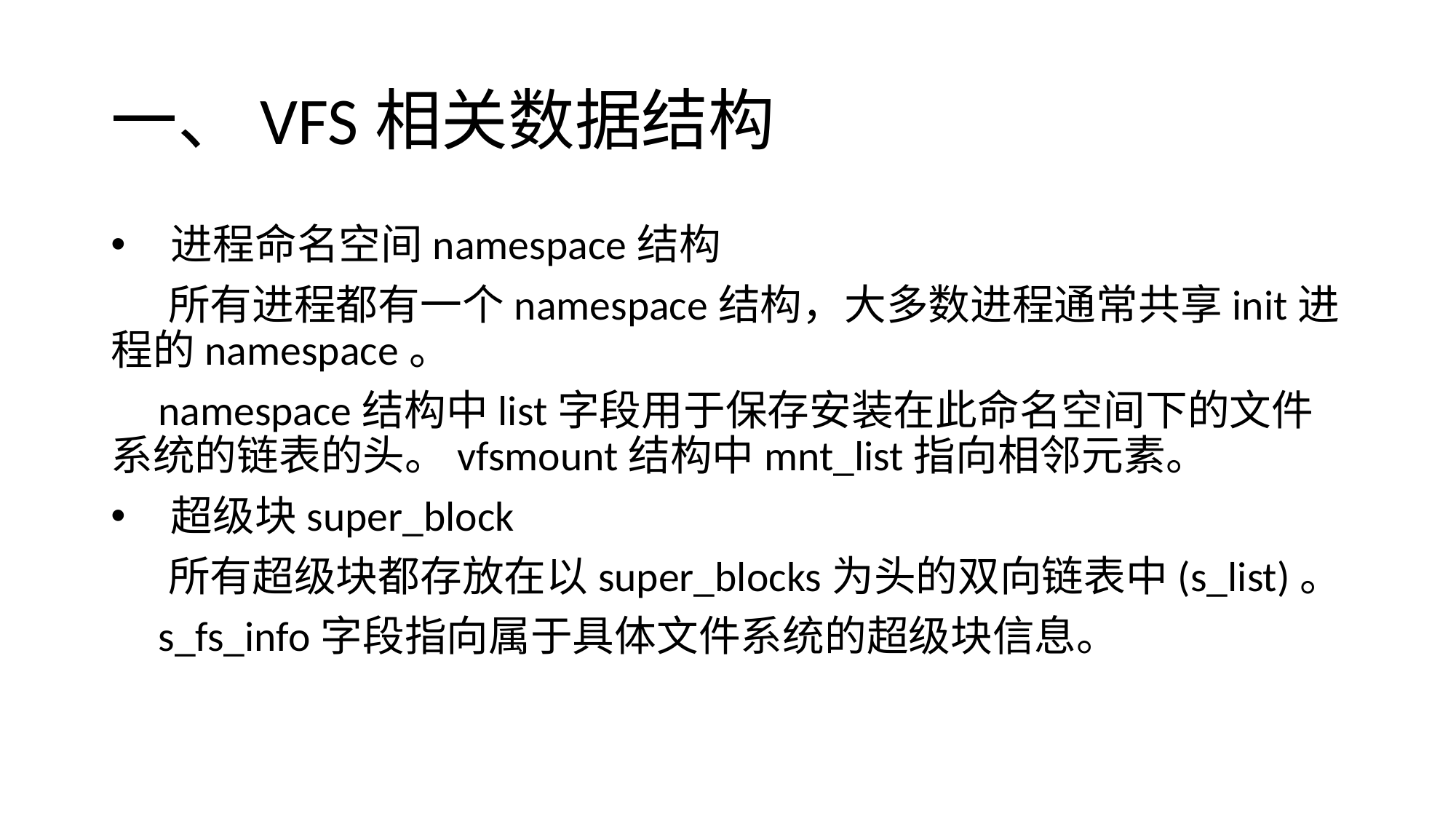

# 一、VFS相关数据结构
进程命名空间namespace结构
     所有进程都有一个namespace结构，大多数进程通常共享init进程的namespace。
     namespace结构中list字段用于保存安装在此命名空间下的文件系统的链表的头。vfsmount结构中mnt_list指向相邻元素。
超级块super_block
     所有超级块都存放在以super_blocks为头的双向链表中(s_list)。
     s_fs_info字段指向属于具体文件系统的超级块信息。